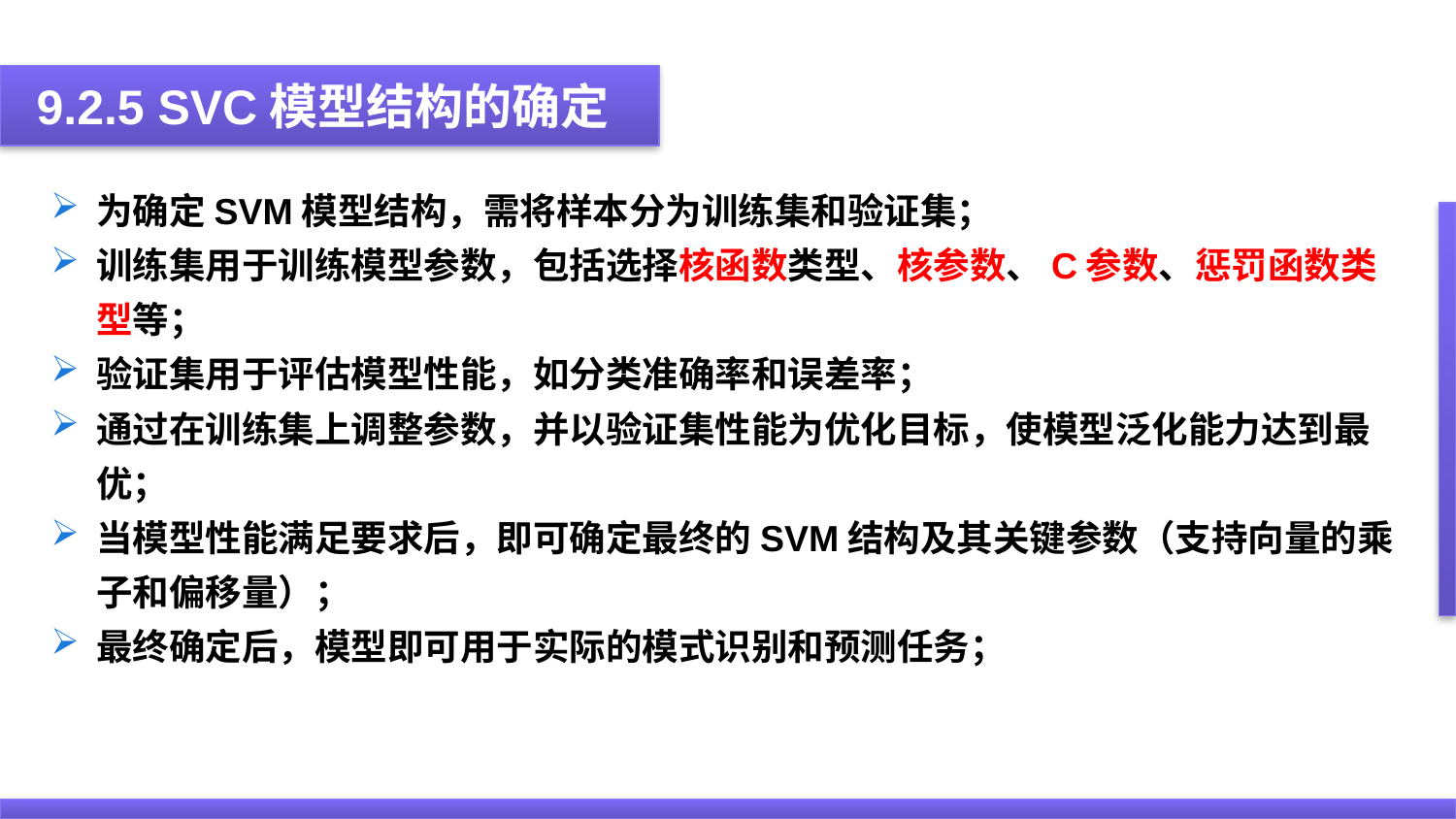

9.2.5 SVC模型结构的确定
为确定SVM模型结构，需将样本分为训练集和验证集；
训练集用于训练模型参数，包括选择核函数类型、核参数、C参数、惩罚函数类型等；
验证集用于评估模型性能，如分类准确率和误差率；
通过在训练集上调整参数，并以验证集性能为优化目标，使模型泛化能力达到最优；
当模型性能满足要求后，即可确定最终的SVM结构及其关键参数（支持向量的乘子和偏移量）；
最终确定后，模型即可用于实际的模式识别和预测任务；